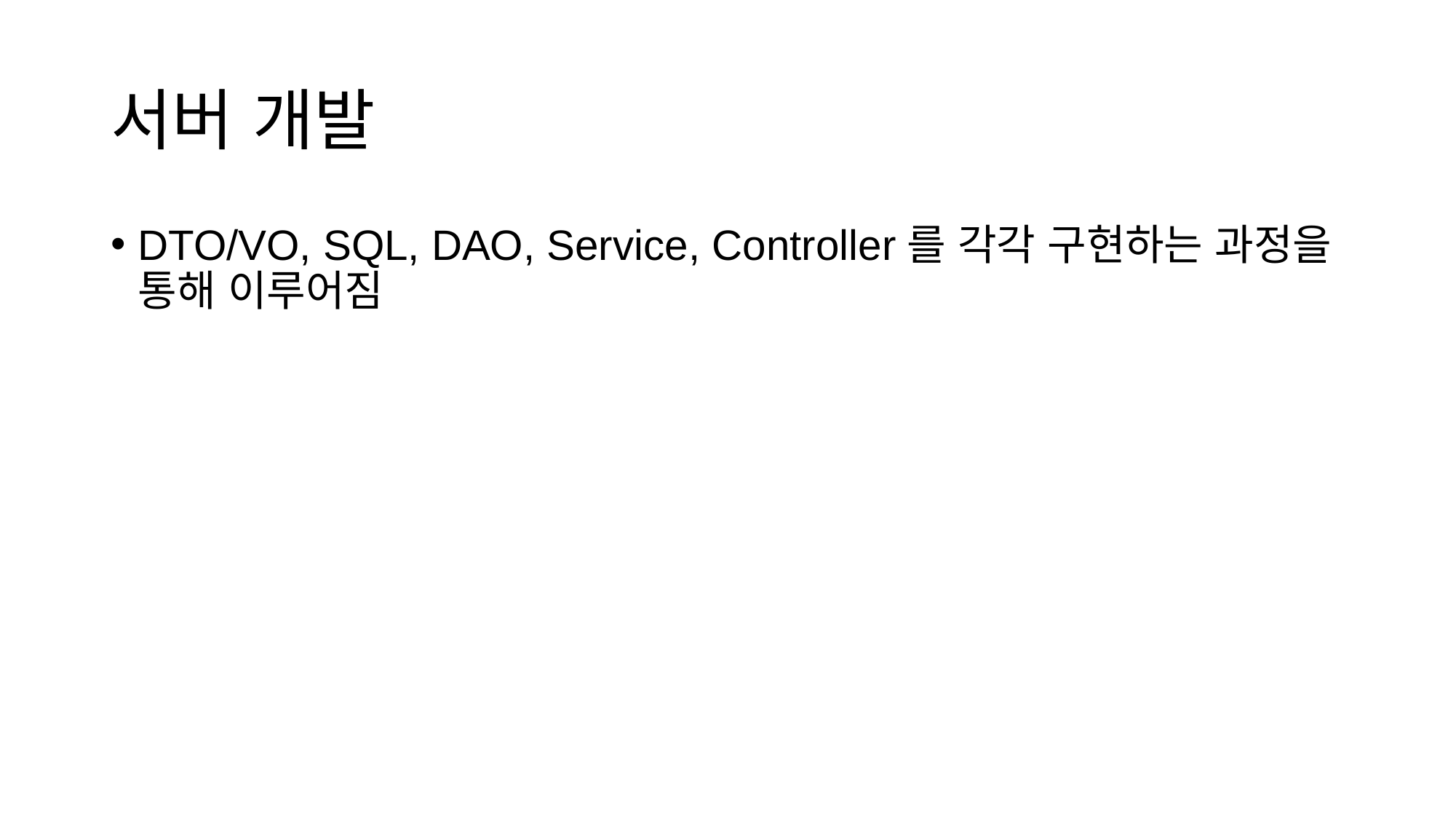

# 서버 개발
DTO/VO, SQL, DAO, Service, Controller를 각각 구현하는 과정을 통해 이루어짐